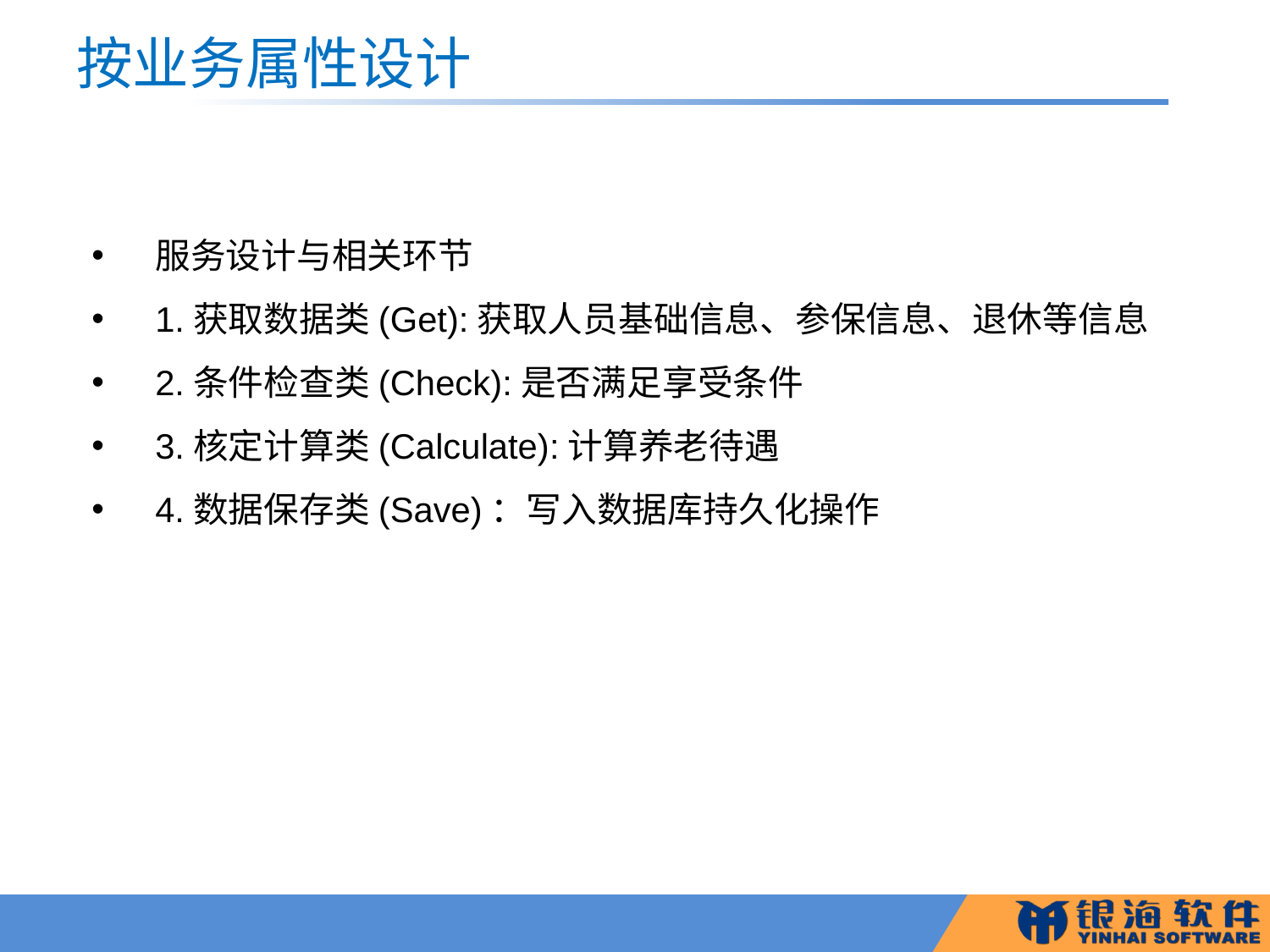

# 按业务属性设计
服务设计与相关环节
1.获取数据类(Get):获取人员基础信息、参保信息、退休等信息
2.条件检查类(Check):是否满足享受条件
3.核定计算类(Calculate):计算养老待遇
4.数据保存类(Save)：写入数据库持久化操作